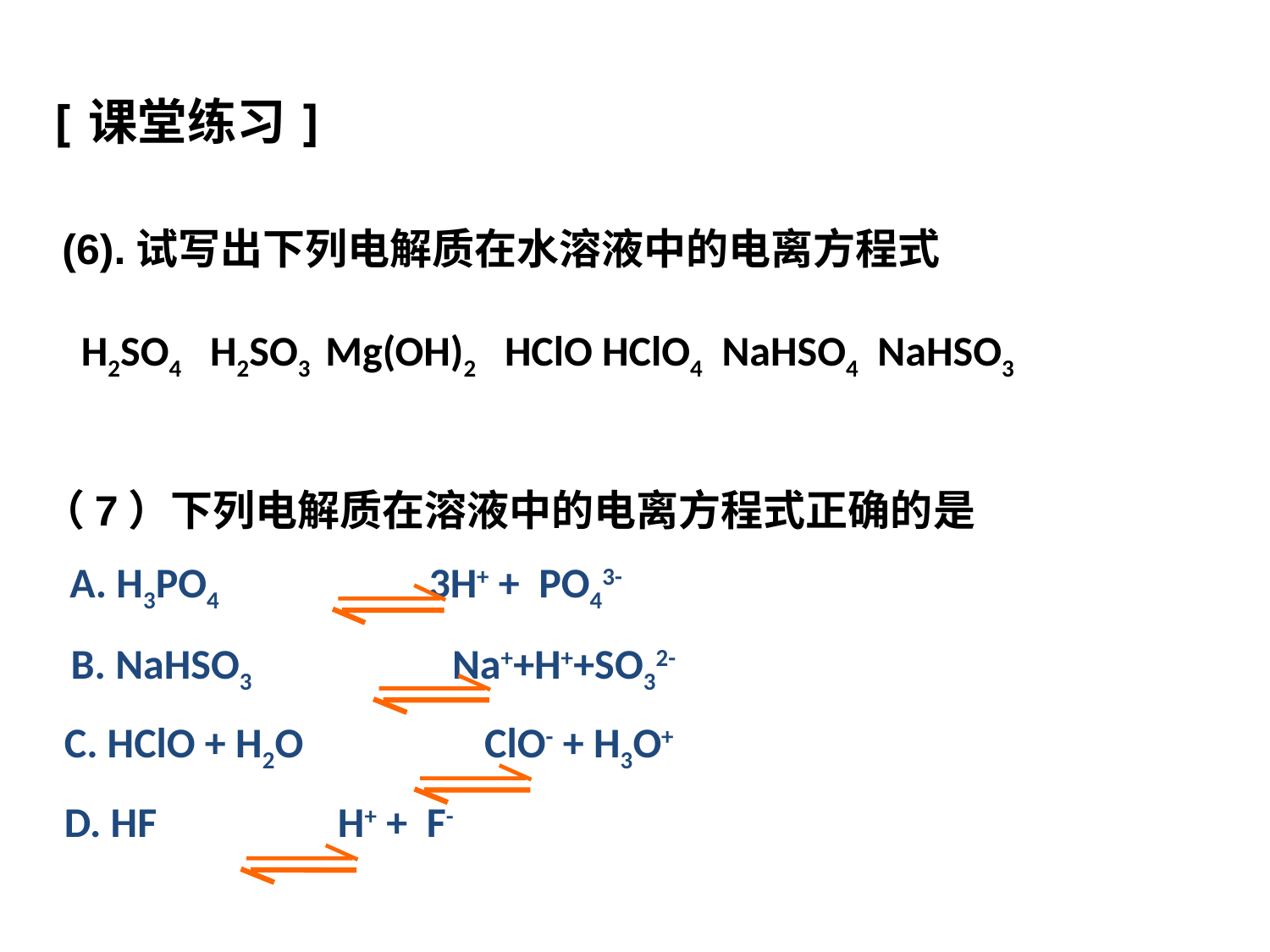

[课堂练习]
(6).试写出下列电解质在水溶液中的电离方程式

  H2SO4   H2SO3  Mg(OH)2   HClO HClO4  NaHSO4  NaHSO3
（7）下列电解质在溶液中的电离方程式正确的是
     A. H3PO4                      3H+ +  PO43-
   B. NaHSO3                     Na++H++SO32-
    C. HClO + H2O                   ClO- + H3O+
    D. HF                   H+ +  F-